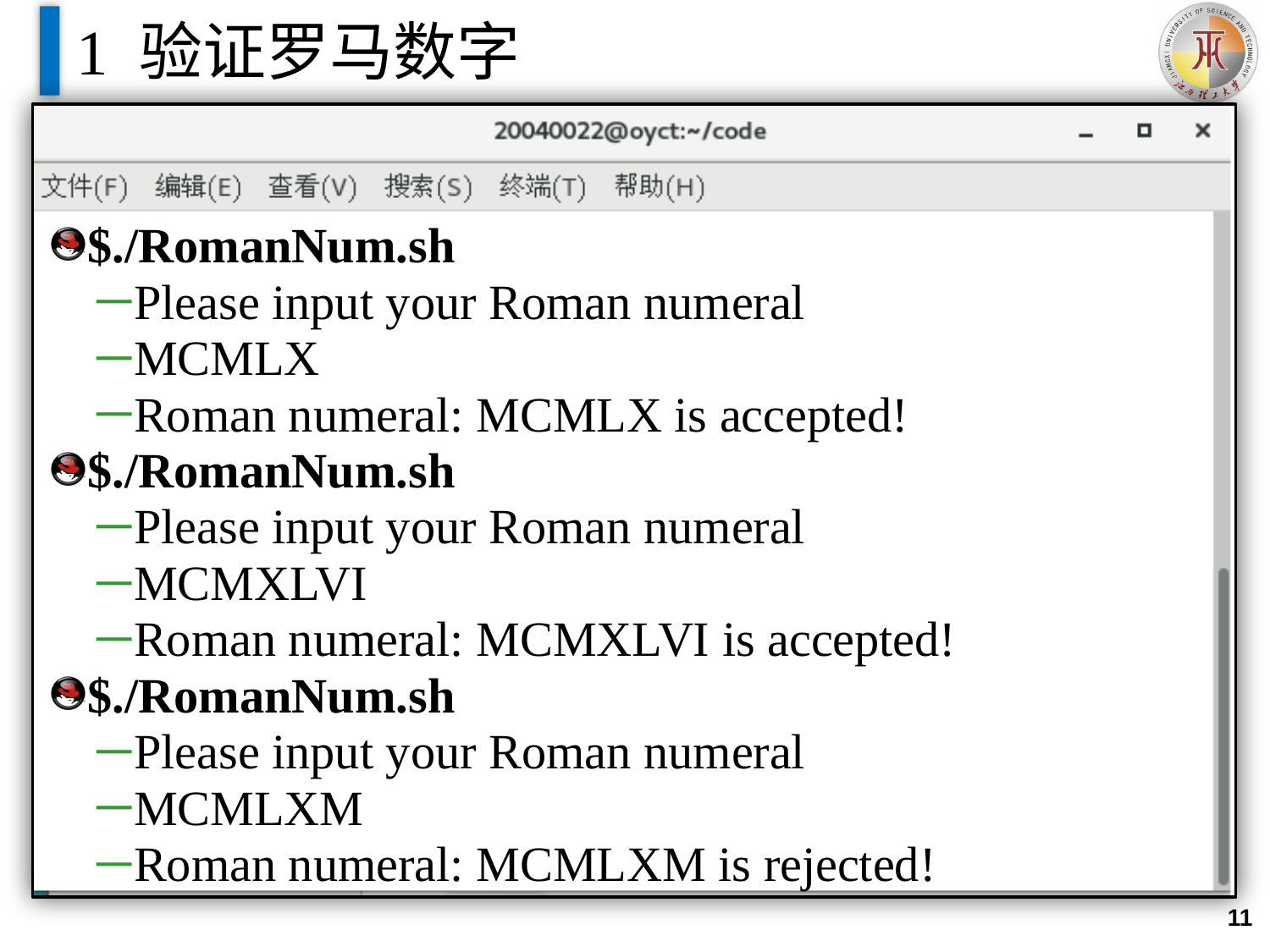

# 1 验证罗马数字
$./RomanNum.sh
Please input your Roman numeral
MCMLX
Roman numeral: MCMLX is accepted!
$./RomanNum.sh
Please input your Roman numeral
MCMXLVI
Roman numeral: MCMXLVI is accepted!
$./RomanNum.sh
Please input your Roman numeral
MCMLXM
Roman numeral: MCMLXM is rejected!
11